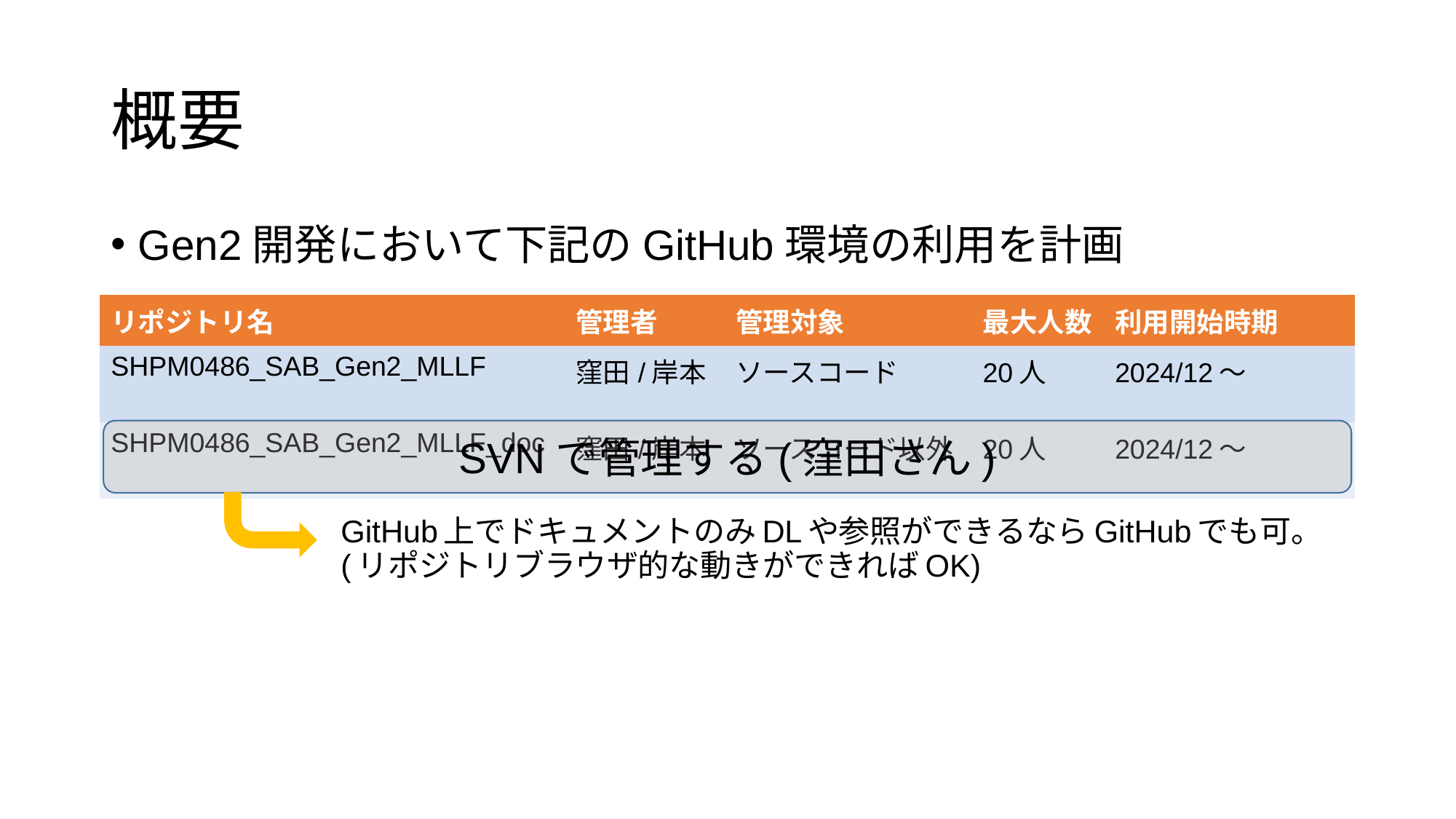

# 概要
Gen2開発において下記のGitHub環境の利用を計画

| リポジトリ名 | 管理者 | 管理対象 | 最大人数 | 利用開始時期 |
| --- | --- | --- | --- | --- |
| SHPM0486\_SAB\_Gen2\_MLLF | 窪田/岸本 | ソースコード | 20人 | 2024/12～ |
| SHPM0486\_SAB\_Gen2\_MLLF\_doc | 窪田/岸本 | ソースコード以外 | 20人 | 2024/12～ |
SVNで管理する(窪田さん)

GitHub上でドキュメントのみDLや参照ができるならGitHubでも可。(リポジトリブラウザ的な動きができればOK)